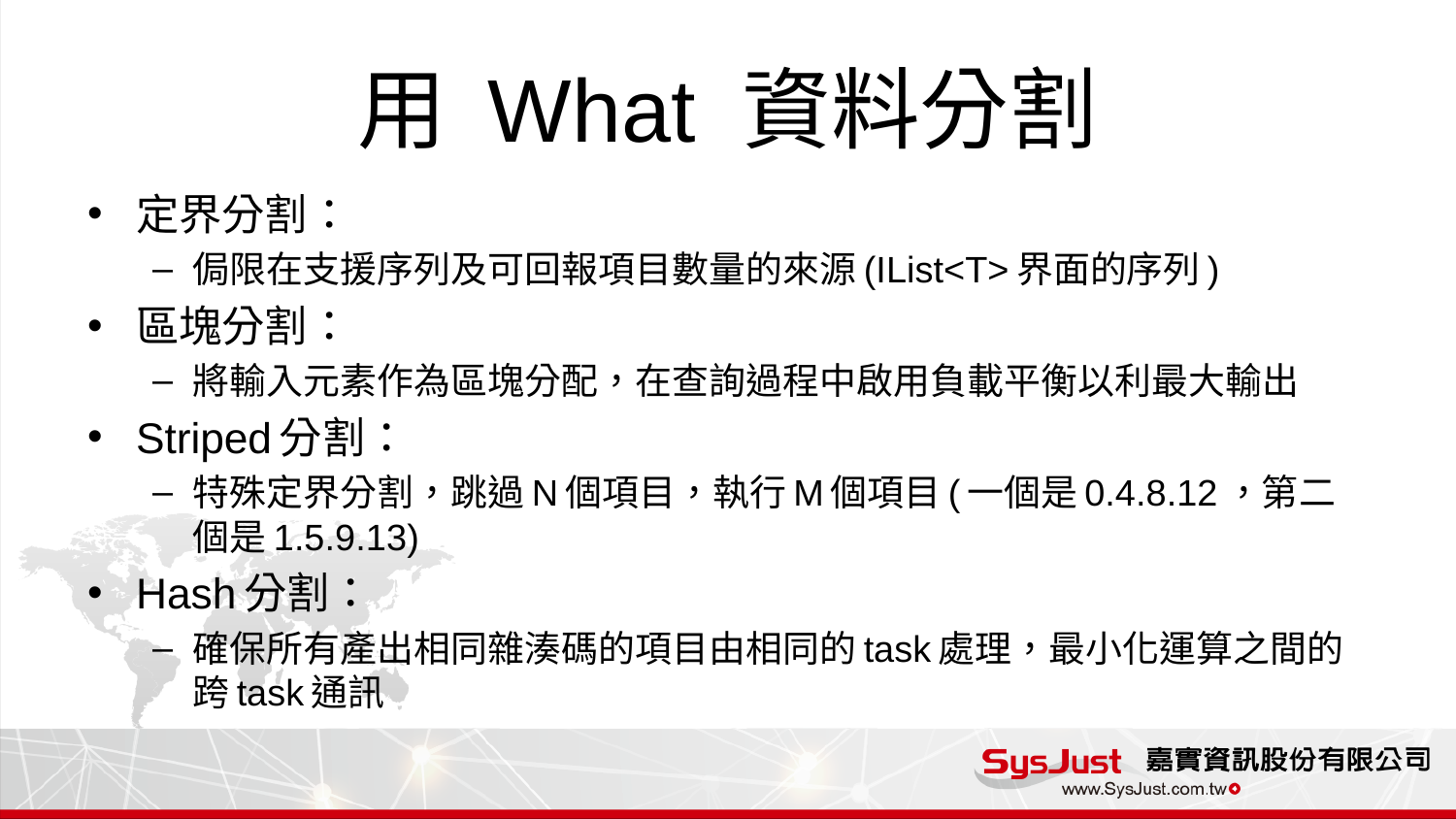

# 用 What 資料分割
定界分割：
侷限在支援序列及可回報項目數量的來源(IList<T>界面的序列)
區塊分割：
將輸入元素作為區塊分配，在查詢過程中啟用負載平衡以利最大輸出
Striped分割：
特殊定界分割，跳過N個項目，執行M個項目(一個是0.4.8.12，第二個是1.5.9.13)
Hash分割：
確保所有產出相同雜湊碼的項目由相同的task處理，最小化運算之間的跨task通訊